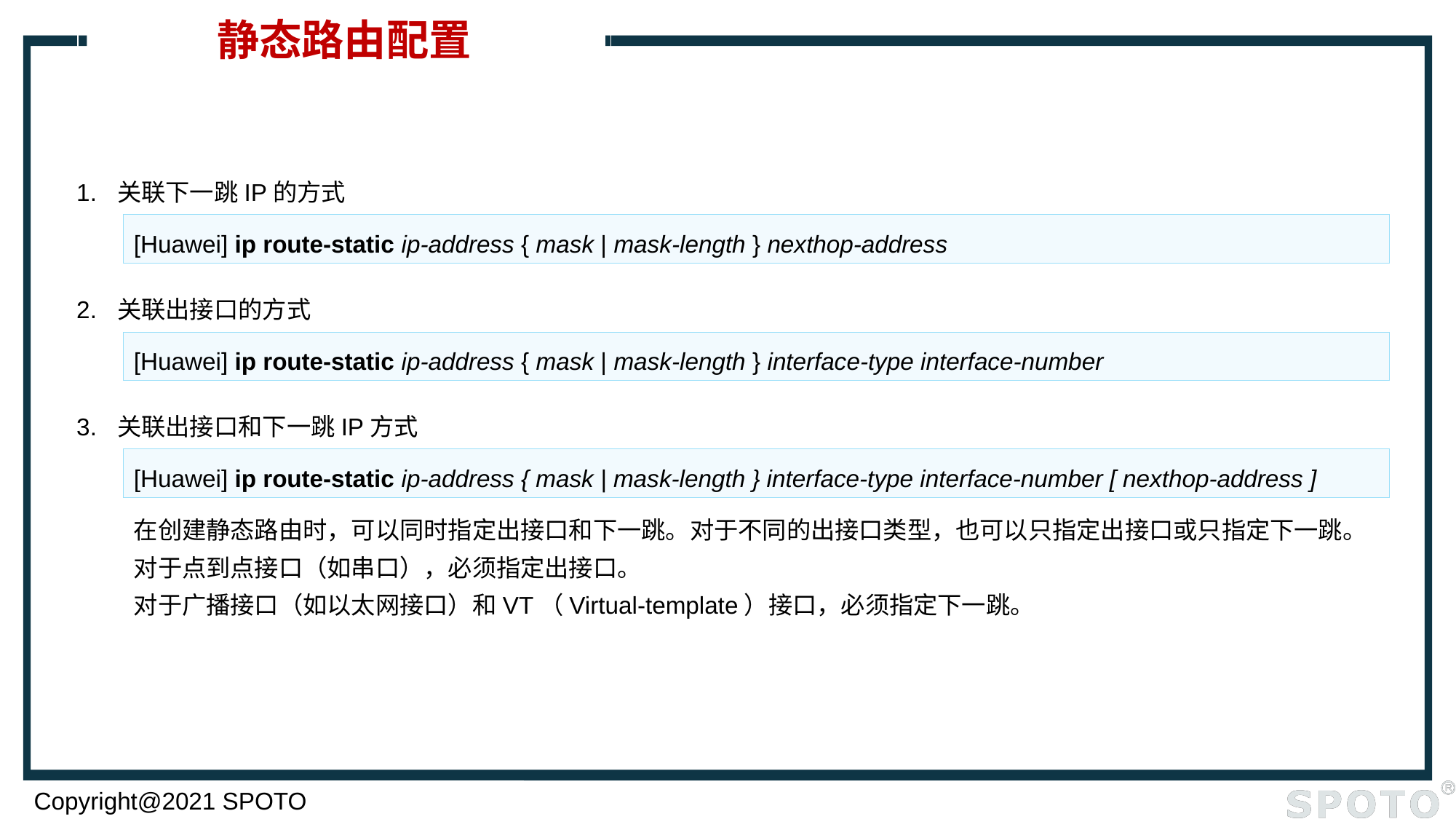

# 静态路由配置
关联下一跳IP的方式
[Huawei] ip route-static ip-address { mask | mask-length } nexthop-address
关联出接口的方式
[Huawei] ip route-static ip-address { mask | mask-length } interface-type interface-number
关联出接口和下一跳IP方式
[Huawei] ip route-static ip-address { mask | mask-length } interface-type interface-number [ nexthop-address ]
在创建静态路由时，可以同时指定出接口和下一跳。对于不同的出接口类型，也可以只指定出接口或只指定下一跳。
对于点到点接口（如串口），必须指定出接口。
对于广播接口（如以太网接口）和VT（Virtual-template）接口，必须指定下一跳。